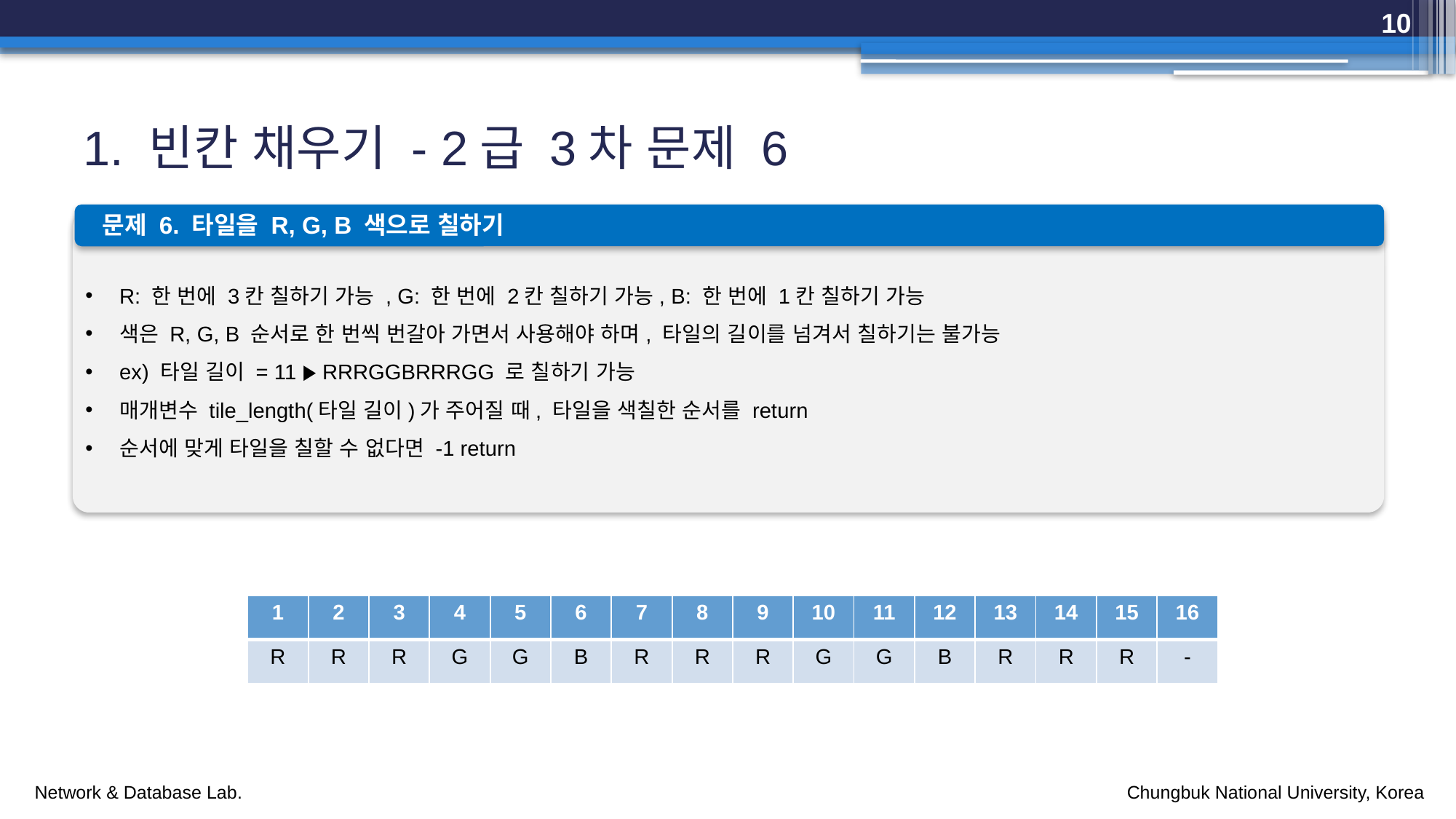

10
# 1. 빈칸 채우기 - 2급 3차 문제 6

문제 6. 타일을 R, G, B 색으로 칠하기

R: 한 번에 3칸 칠하기 가능 , G: 한 번에 2칸 칠하기 가능, B: 한 번에 1칸 칠하기 가능
색은 R, G, B 순서로 한 번씩 번갈아 가면서 사용해야 하며, 타일의 길이를 넘겨서 칠하기는 불가능
ex) 타일 길이 = 11 ▶ RRRGGBRRRGG 로 칠하기 가능
매개변수 tile_length(타일 길이)가 주어질 때, 타일을 색칠한 순서를 return
순서에 맞게 타일을 칠할 수 없다면 -1 return
| 1 | 2 | 3 | 4 | 5 | 6 | 7 | 8 | 9 | 10 | 11 | 12 | 13 | 14 | 15 | 16 |
| --- | --- | --- | --- | --- | --- | --- | --- | --- | --- | --- | --- | --- | --- | --- | --- |
| R | R | R | G | G | B | R | R | R | G | G | B | R | R | R | - |